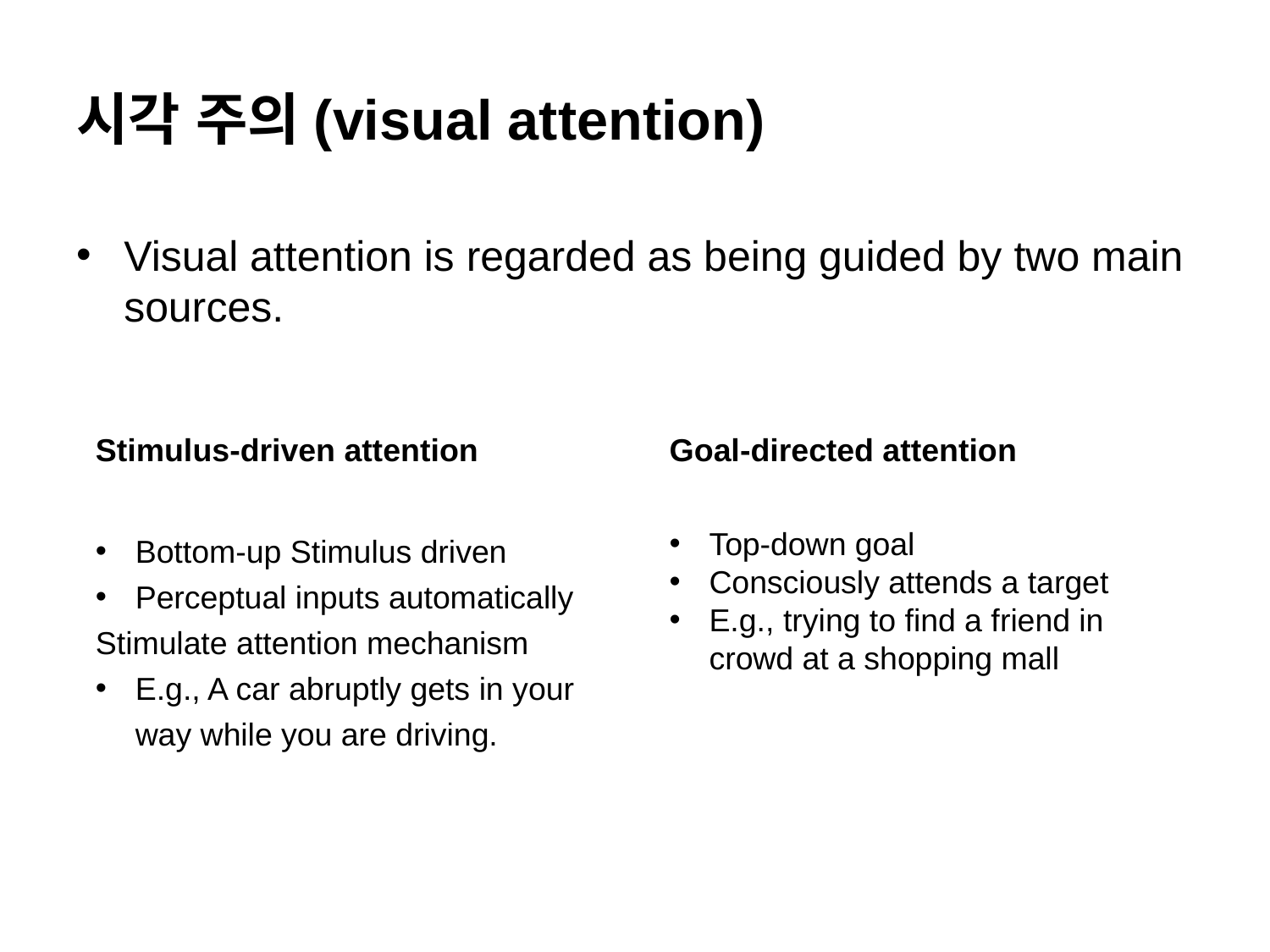

# 시각 주의(visual attention)
Visual attention is regarded as being guided by two main sources.
Stimulus-driven attention

Goal-directed attention
Bottom-up Stimulus driven
Perceptual inputs automatically
Stimulate attention mechanism
E.g., A car abruptly gets in your way while you are driving.

Top-down goal
Consciously attends a target
E.g., trying to find a friend in crowd at a shopping mall